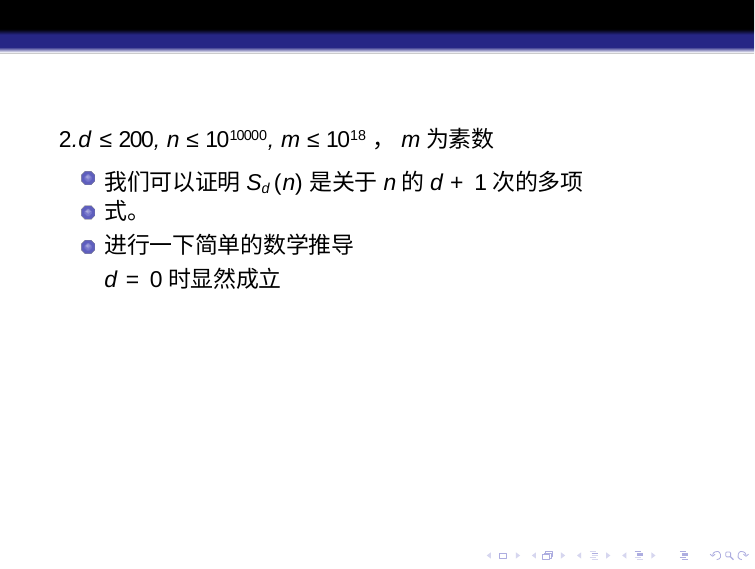

2.d ≤ 200, n ≤ 1010000, m ≤ 1018，m为素数

我们可以证明Sd (n)是关于n的d + 1次的多项式。
进行一下简单的数学推导
d = 0时显然成立